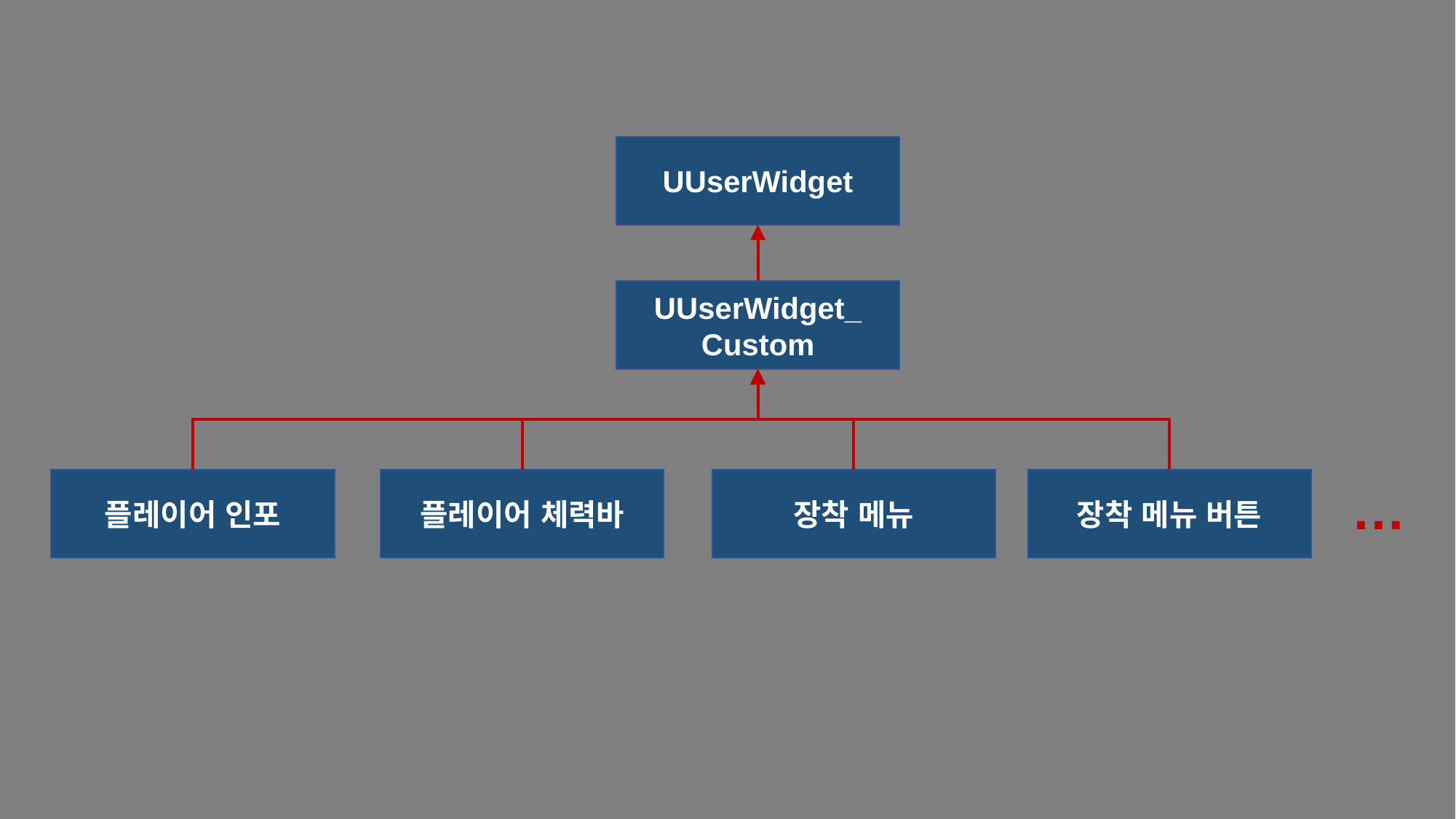

UUserWidget
UUserWidget_
Custom
플레이어 인포
플레이어 체력바
장착 메뉴
장착 메뉴 버튼
…